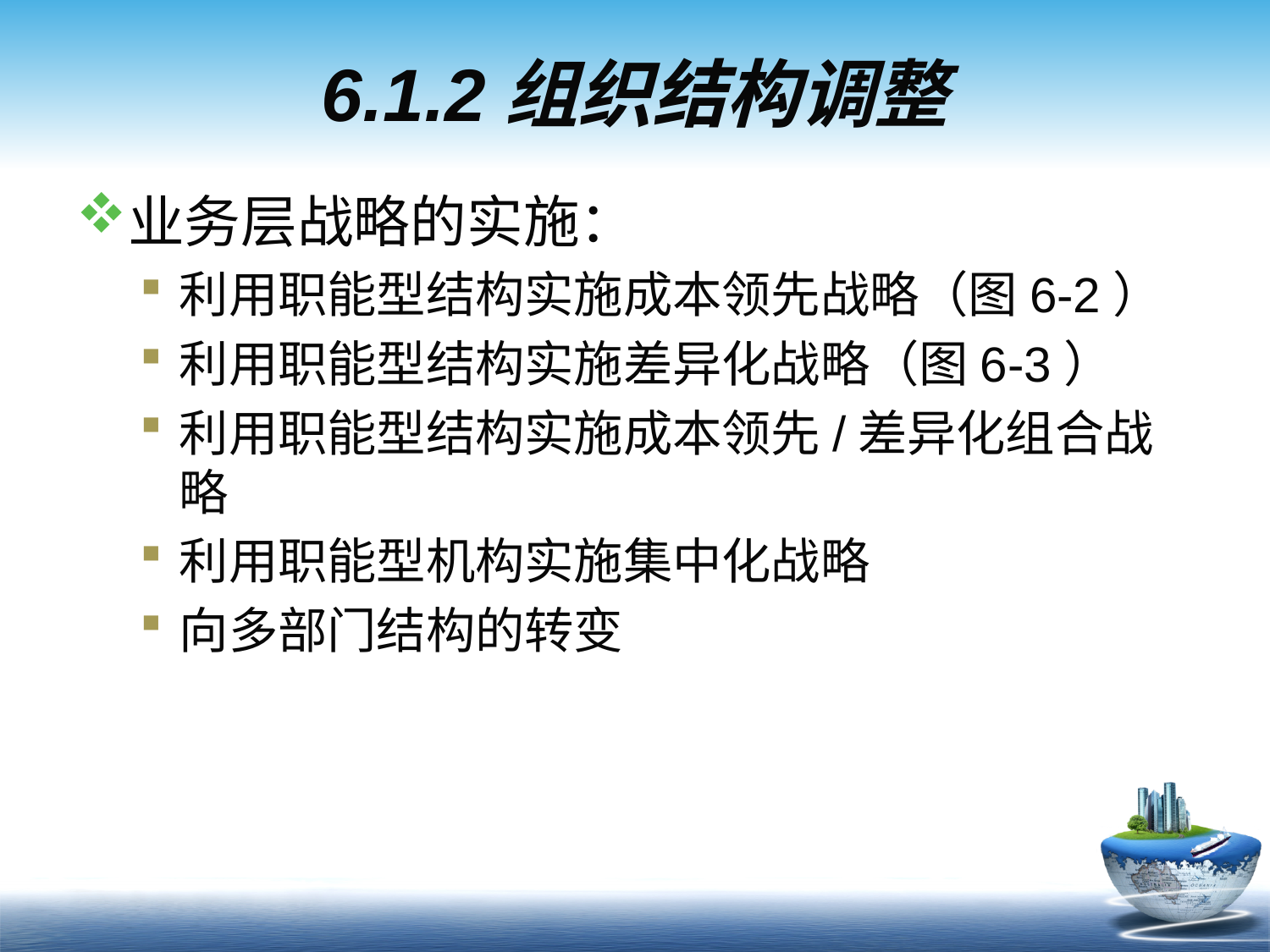

# 6.1.2组织结构调整
业务层战略的实施：
利用职能型结构实施成本领先战略（图6-2）
利用职能型结构实施差异化战略（图6-3）
利用职能型结构实施成本领先/差异化组合战略
利用职能型机构实施集中化战略
向多部门结构的转变